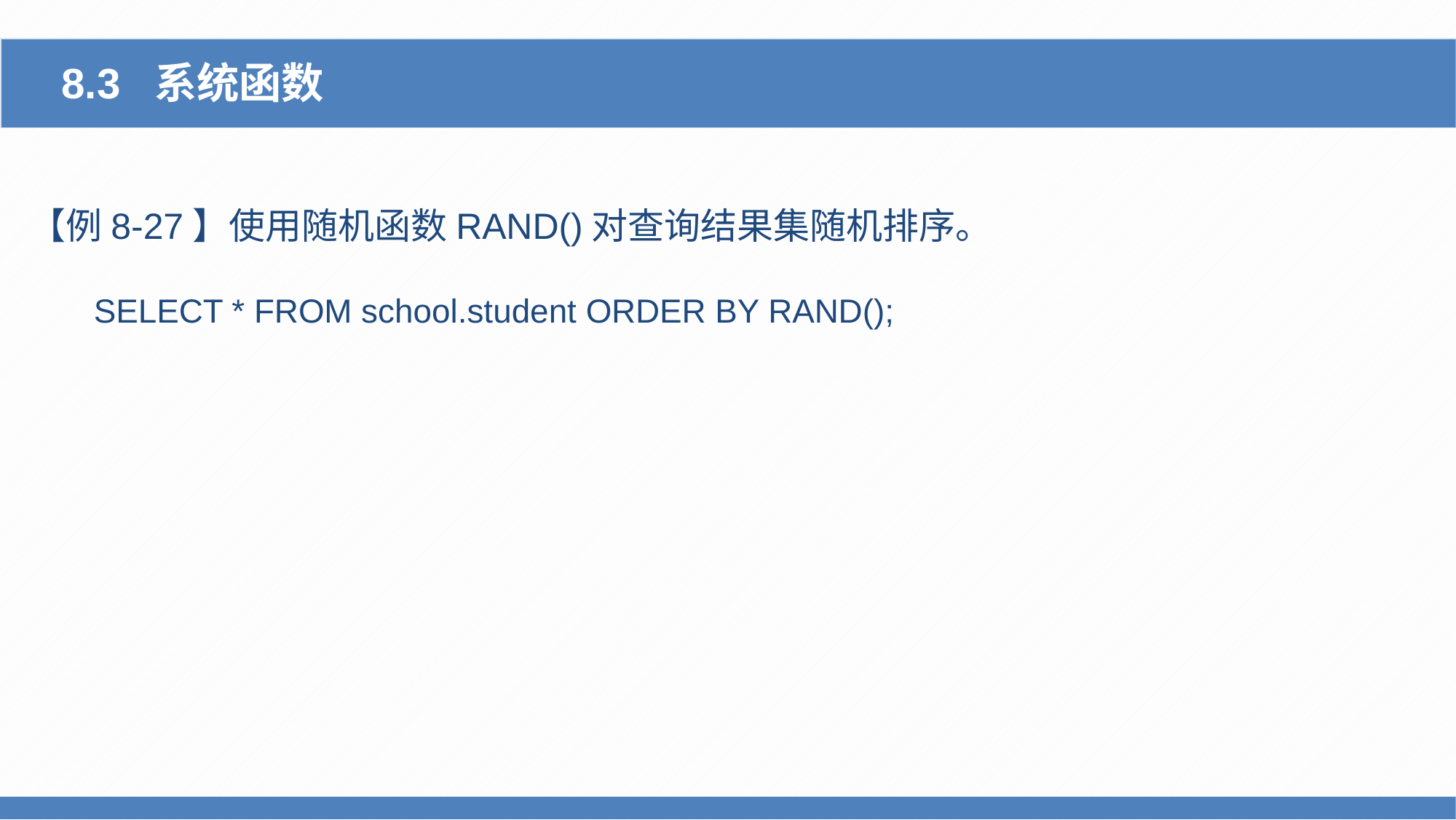

8.3  系统函数

【例8-27】使用随机函数RAND()对查询结果集随机排序。

SELECT * FROM school.student ORDER BY RAND();